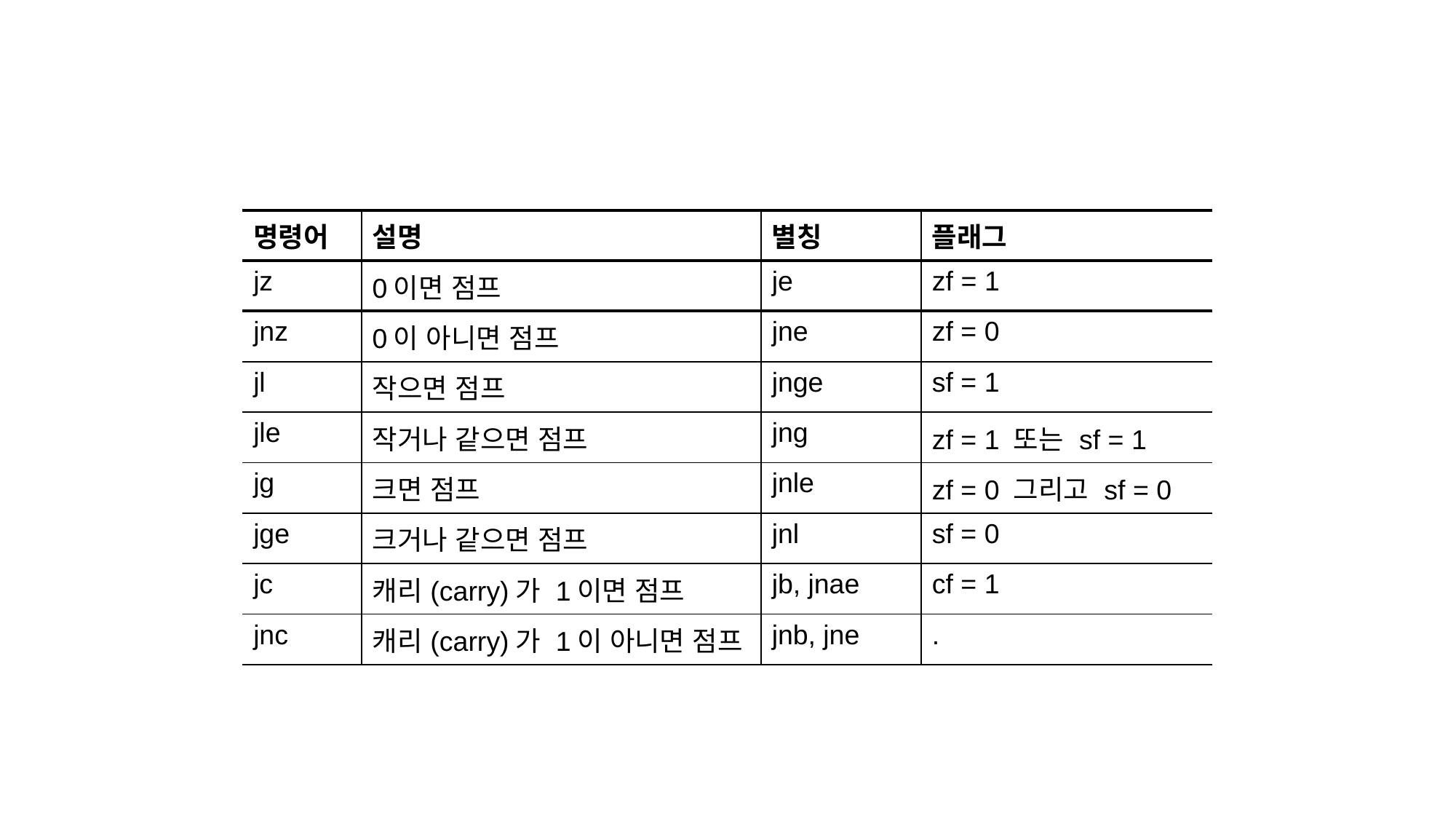

| 명령어 | 설명 | 별칭 | 플래그 |
| --- | --- | --- | --- |
| jz | 0이면 점프 | je | zf = 1 |
| jnz | 0이 아니면 점프 | jne | zf = 0 |
| jl | 작으면 점프 | jnge | sf = 1 |
| jle | 작거나 같으면 점프 | jng | zf = 1 또는 sf = 1 |
| jg | 크면 점프 | jnle | zf = 0 그리고 sf = 0 |
| jge | 크거나 같으면 점프 | jnl | sf = 0 |
| jc | 캐리(carry)가 1이면 점프 | jb, jnae | cf = 1 |
| jnc | 캐리(carry)가 1이 아니면 점프 | jnb, jne | . |